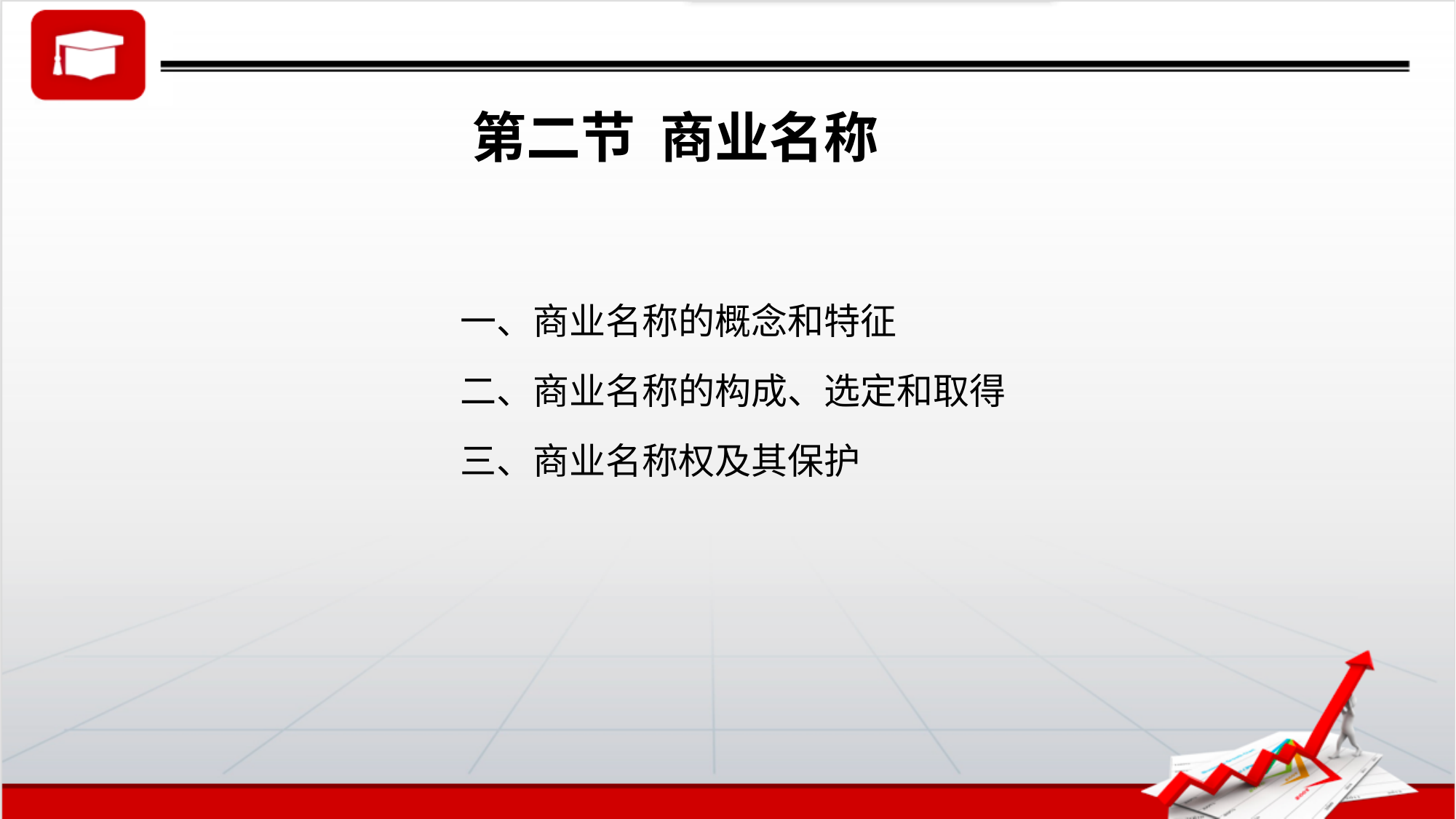

# 第二节  商业名称
一、商业名称的概念和特征
二、商业名称的构成、选定和取得
三、商业名称权及其保护